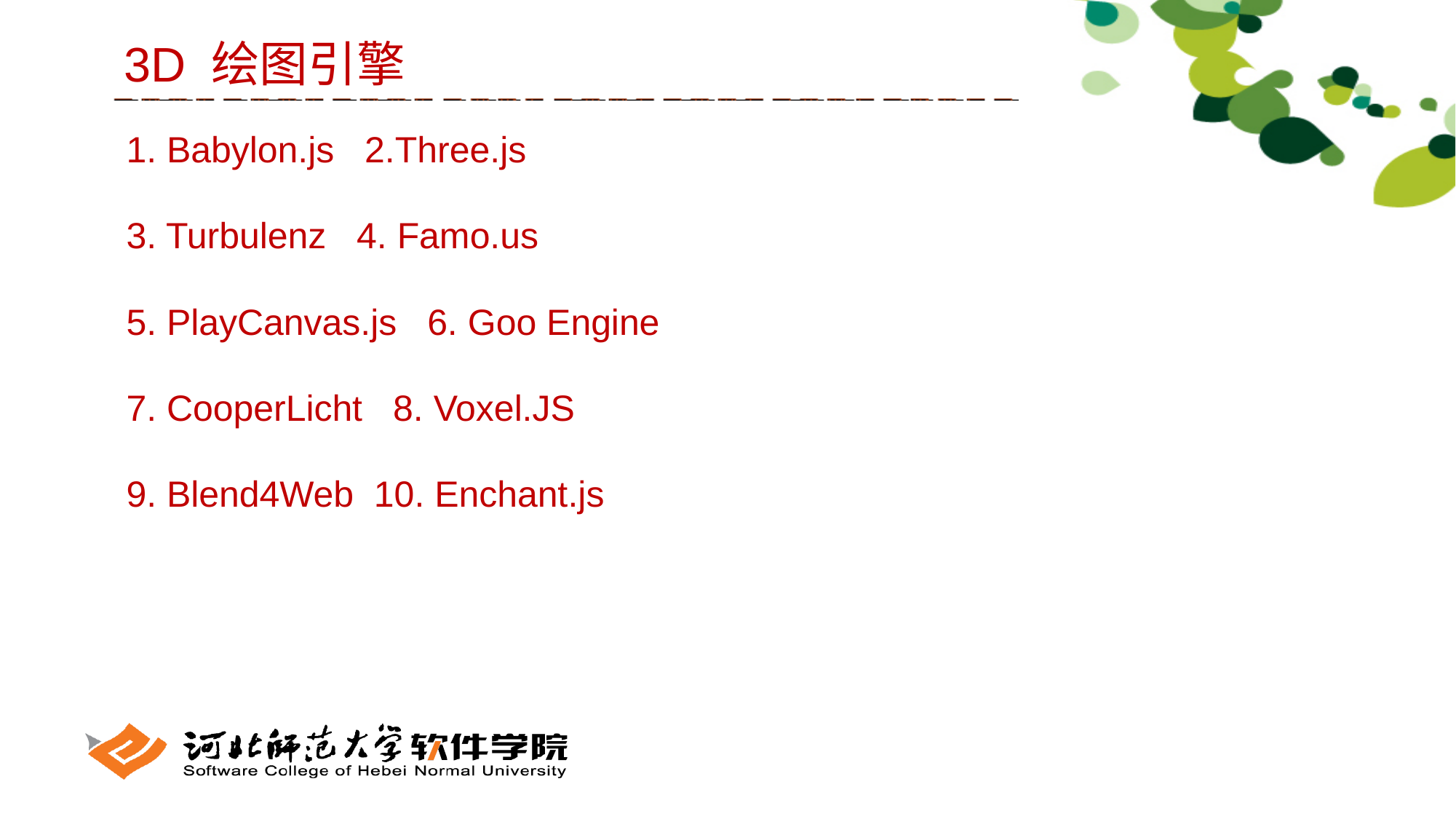

3D 绘图引擎
1. Babylon.js   2.Three.js
3. Turbulenz   4. Famo.us
5. PlayCanvas.js   6. Goo Engine
7. CooperLicht   8. Voxel.JS
9. Blend4Web  10. Enchant.js